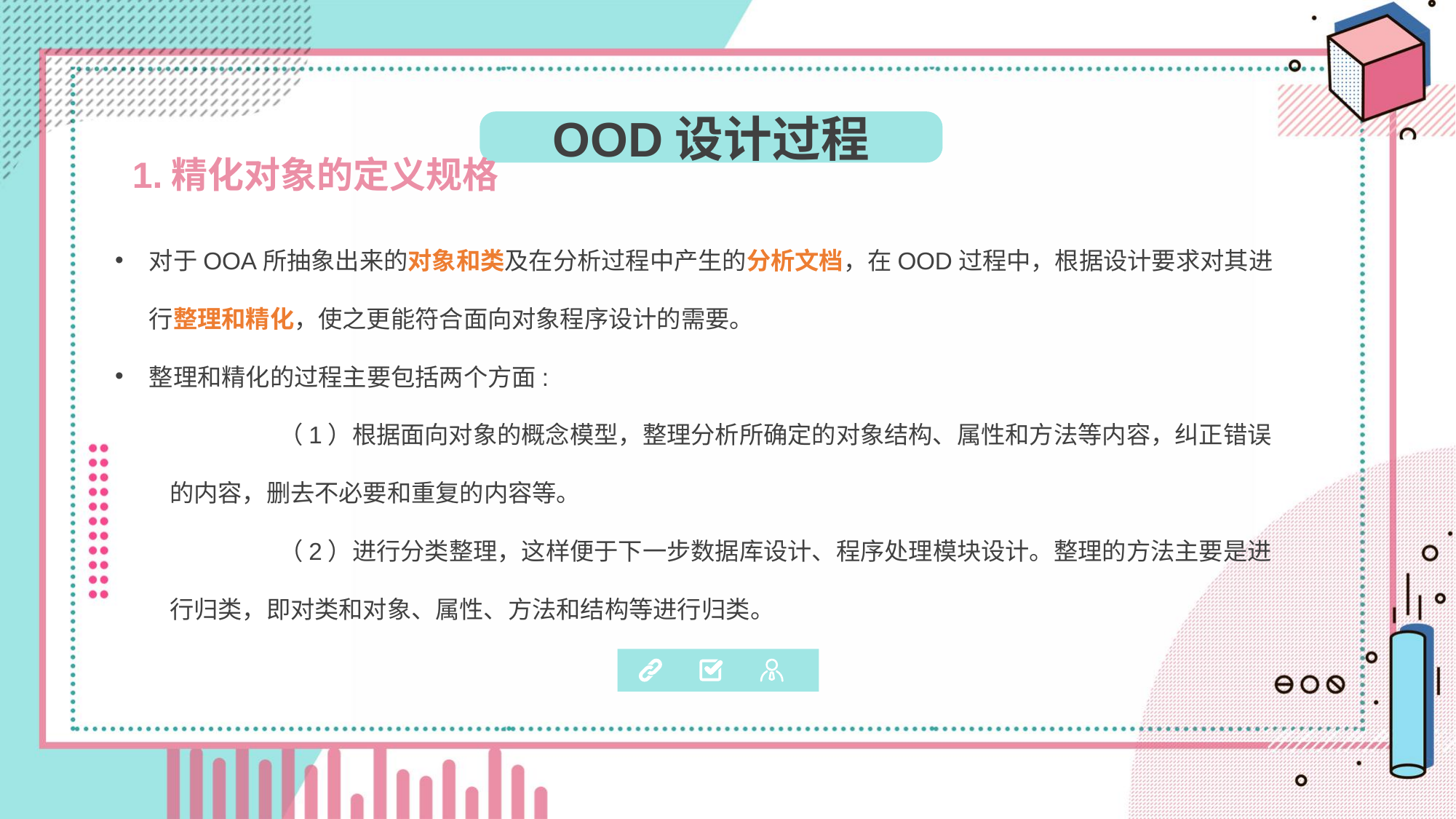

OOD设计过程
1.精化对象的定义规格
对于OOA所抽象出来的对象和类及在分析过程中产生的分析文档，在OOD过程中，根据设计要求对其进行整理和精化，使之更能符合面向对象程序设计的需要。
整理和精化的过程主要包括两个方面:
	（1）根据面向对象的概念模型，整理分析所确定的对象结构、属性和方法等内容，纠正错误的内容，删去不必要和重复的内容等。
	（2）进行分类整理，这样便于下一步数据库设计、程序处理模块设计。整理的方法主要是进行归类，即对类和对象、属性、方法和结构等进行归类。